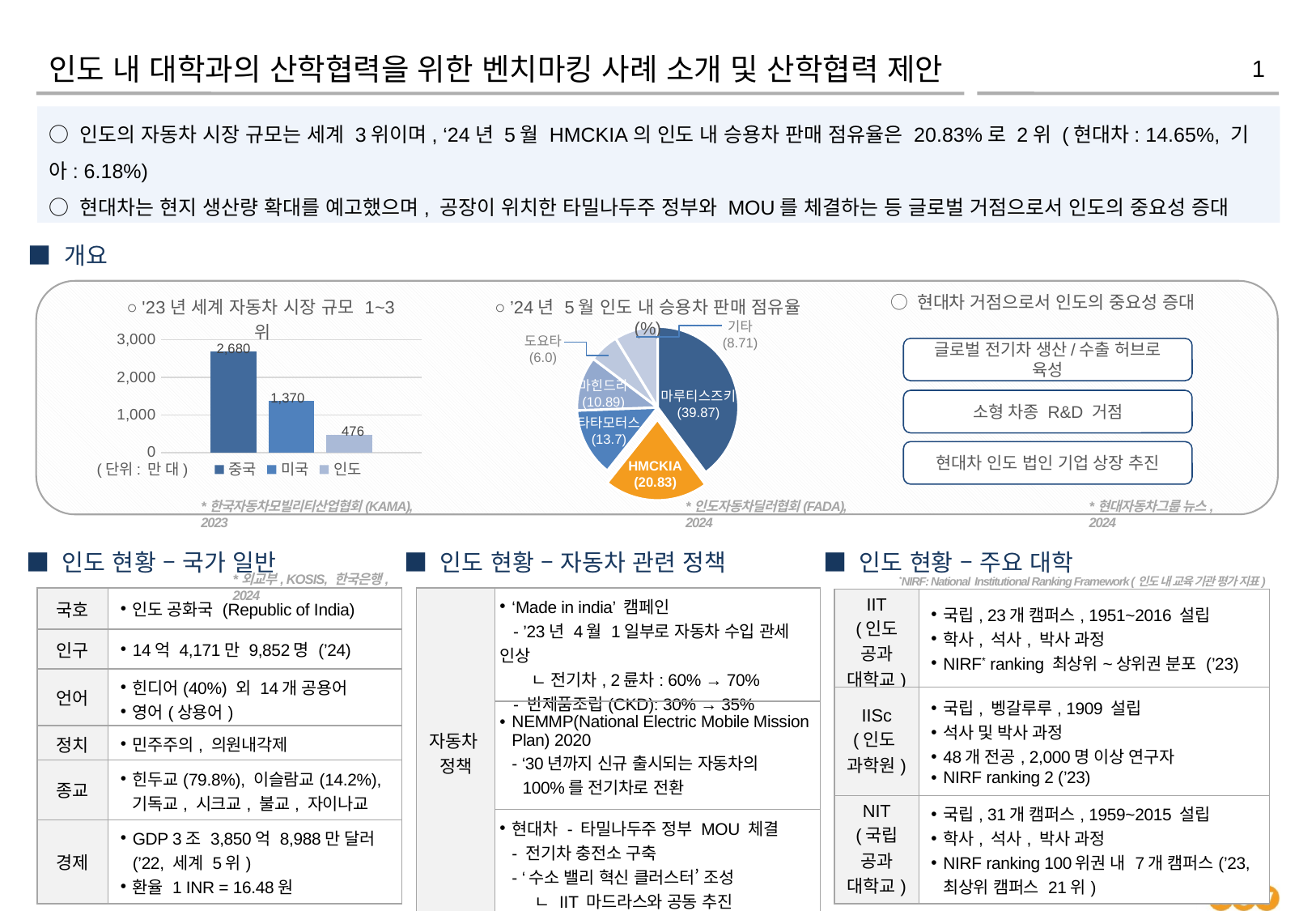

# 인도 내 대학과의 산학협력을 위한 벤치마킹 사례 소개 및 산학협력 제안
1
○ 인도의 자동차 시장 규모는 세계 3위이며, ‘24년 5월 HMCKIA의 인도 내 승용차 판매 점유율은 20.83%로 2위 (현대차: 14.65%, 기아: 6.18%)
○ 현대차는 현지 생산량 확대를 예고했으며, 공장이 위치한 타밀나두주 정부와 MOU를 체결하는 등 글로벌 거점으로서 인도의 중요성 증대
■ 개요

### Chart: ○ ’24년 5월 인도 내 승용차 판매 점유율 (%)

| Category | 판매 |
|---|---|
| 마루티스즈키 | 39.87 |
| HMCKIA (2위) | 20.83 |
| 타타모터스 | 13.7 |
| 마힌드라 | 10.89 |
| 도요타 | 6.0 |
| 기타 | 8.710000000000008 |

### Chart: ○ '23년 세계 자동차 시장 규모 1~3위

| Category | 중국 | 미국 | 인도 |
|---|---|---|---|
|  | 2680.0 | 1370.0 | 476.0 |
○ 현대차 거점으로서 인도의 중요성 증대
기타 (8.71)
도요타
(6.0)
글로벌 전기차 생산/수출 허브로 육성
마힌드라(10.89)
마루티스즈키
(39.87)
소형 차종 R&D 거점
타타모터스
(13.7)
현대차 인도 법인 기업 상장 추진
HMCKIA
(20.83)
*인도자동차딜러협회(FADA), 2024
*현대자동차그룹 뉴스, 2024
*한국자동차모빌리티산업협회(KAMA), 2023
■ 인도 현황 – 국가 일반
■ 인도 현황 – 자동차 관련 정책
■ 인도 현황 – 주요 대학
*외교부, KOSIS, 한국은행, 2024
*NIRF: National  Institutional Ranking Framework (인도 내 교육 기관 평가 지표)
| 국호 | 인도 공화국 (Republic of India) |
| --- | --- |
| 인구 | 14억 4,171만 9,852명 (’24) |
| 언어 | 힌디어(40%) 외 14개 공용어 영어(상용어) |
| 정치 | 민주주의, 의원내각제 |
| 종교 | 힌두교(79.8%), 이슬람교(14.2%), 기독교, 시크교, 불교, 자이나교 |
| 경제 | GDP 3조 3,850억 8,988만 달러 (’22, 세계 5위) 환율 1 INR = 16.48원 |
| 자동차 정책 | ‘Made in india’ 캠페인 - ’23년 4월 1일부로 자동차 수입 관세 인상 ㄴ 전기차, 2륜차: 60% → 70% - 반제품조립(CKD): 30% → 35% |
| --- | --- |
|  | NEMMP(National Electric Mobile Mission Plan) 2020 - ‘30년까지 신규 출시되는 자동차의 100%를 전기차로 전환 |
|  | 현대차 - 타밀나두주 정부 MOU 체결 - 전기차 충전소 구축 - ‘수소 밸리 혁신 클러스터’ 조성 ㄴ IIT 마드라스와 공동 추진 |
| IIT (인도 공과 대학교) | 국립, 23개 캠퍼스, 1951~2016 설립 학사, 석사, 박사 과정 NIRF\* ranking 최상위~상위권 분포 (’23) |
| --- | --- |
| IISc (인도 과학원) | 국립, 벵갈루루, 1909 설립 석사 및 박사 과정 48개 전공, 2,000명 이상 연구자 NIRF ranking 2 (’23) |
| NIT (국립 공과 대학교) | 국립, 31개 캠퍼스, 1959~2015 설립 학사, 석사, 박사 과정 NIRF ranking 100위권 내 7개 캠퍼스(’23, 최상위 캠퍼스 21위) |